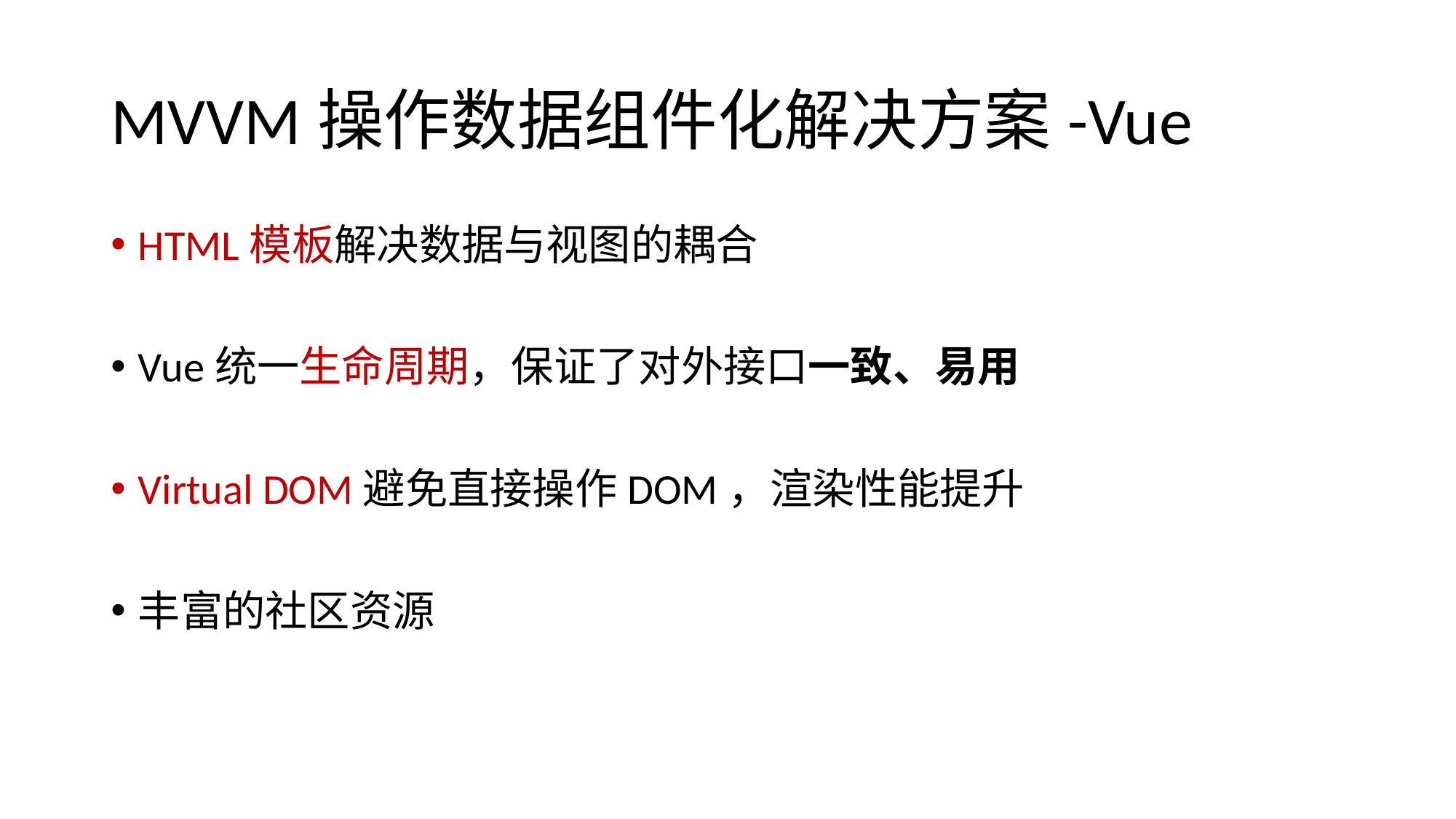

# MVVM操作数据组件化解决方案-Vue
HTML模板解决数据与视图的耦合

Vue统一生命周期，保证了对外接口一致、易用

Virtual DOM避免直接操作DOM，渲染性能提升

丰富的社区资源